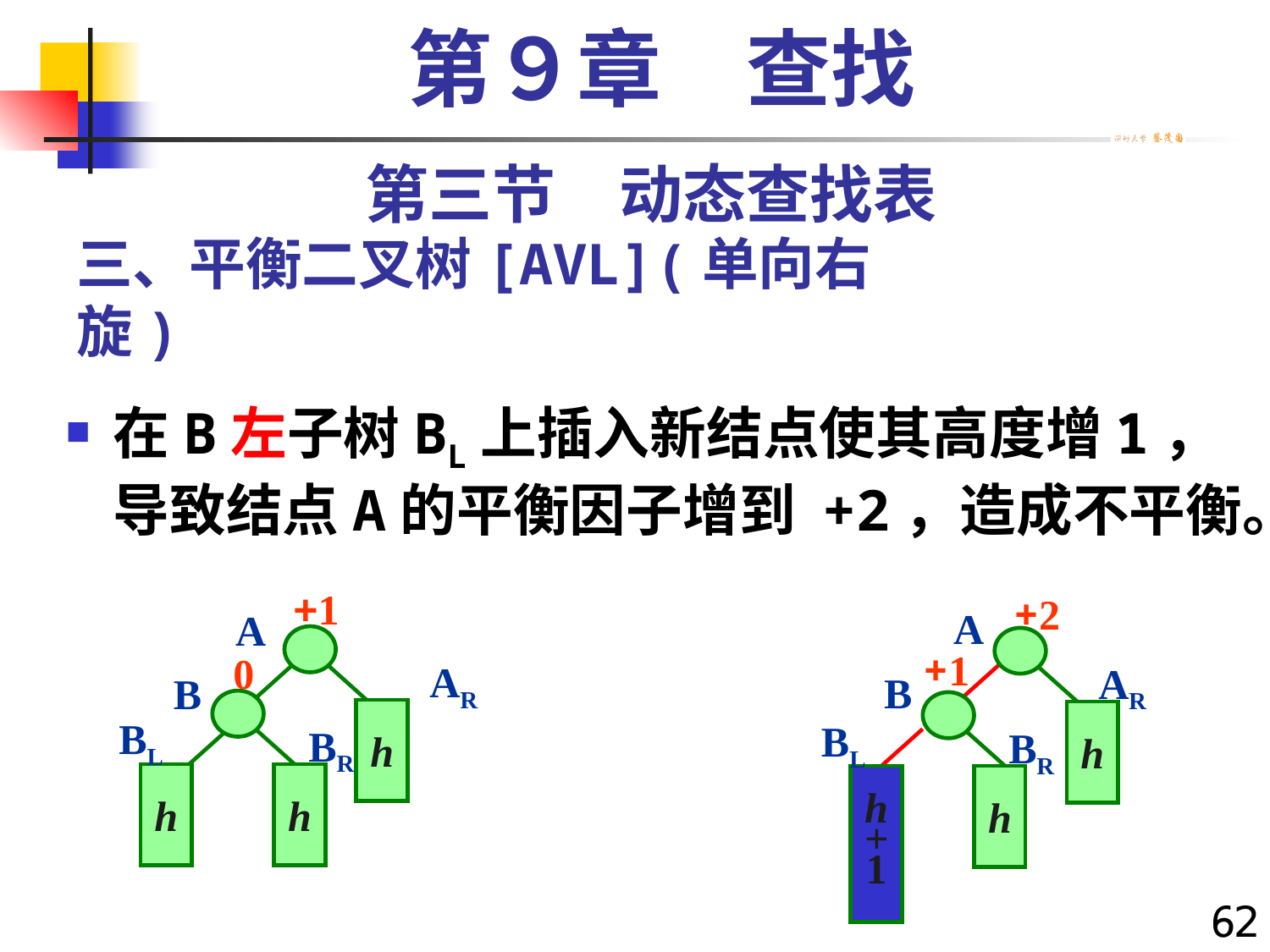

第９章　查找
第三节　动态查找表
# 三、平衡二叉树[AVL](单向右旋)
在B左子树BL上插入新结点使其高度增1，导致结点A的平衡因子增到 +2，造成不平衡。
+1
+2
A
A

+1
0
AR
AR

B
B

h
h
BL
BL
BR
BR

h
h
h
+
1
h
62